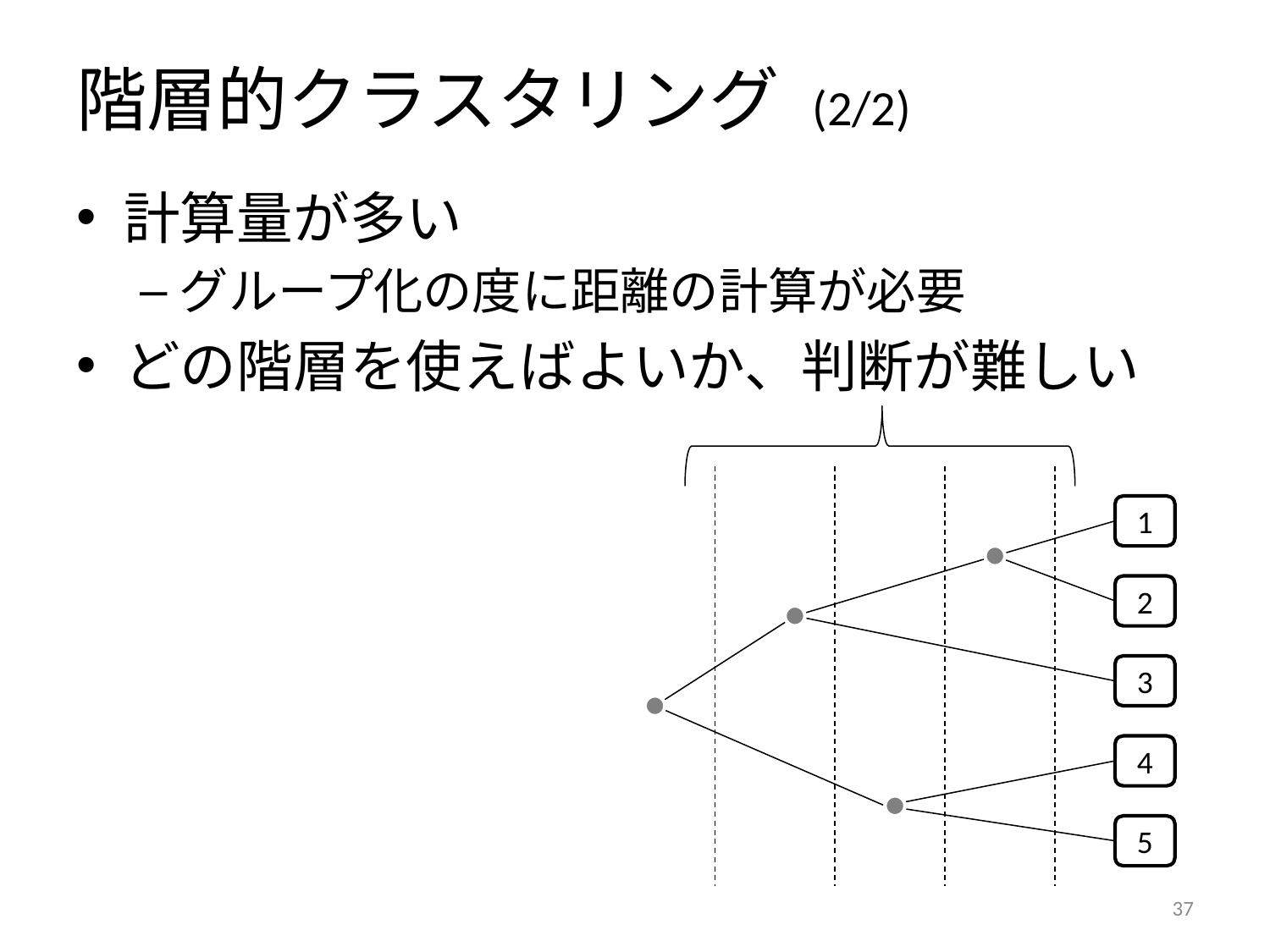

# 階層的クラスタリング (2/2)
計算量が多い
グループ化の度に距離の計算が必要
どの階層を使えばよいか、判断が難しい

1

2

3

4

5
37